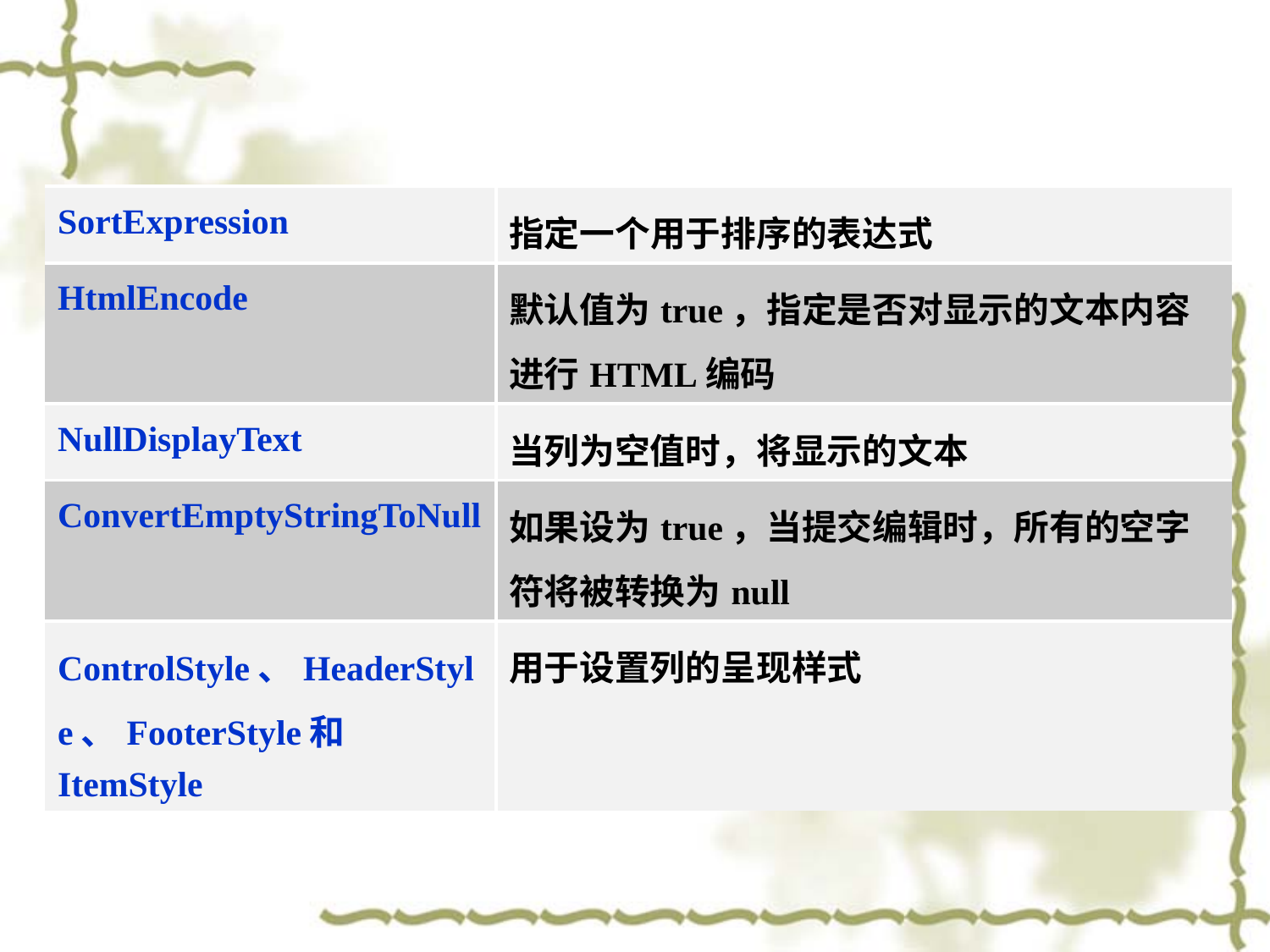

| SortExpression | 指定一个用于排序的表达式 |
| --- | --- |
| HtmlEncode | 默认值为true，指定是否对显示的文本内容进行HTML编码 |
| NullDisplayText | 当列为空值时，将显示的文本 |
| ConvertEmptyStringToNull | 如果设为true，当提交编辑时，所有的空字符将被转换为null |
| ControlStyle、HeaderStyle、FooterStyle和ItemStyle | 用于设置列的呈现样式 |